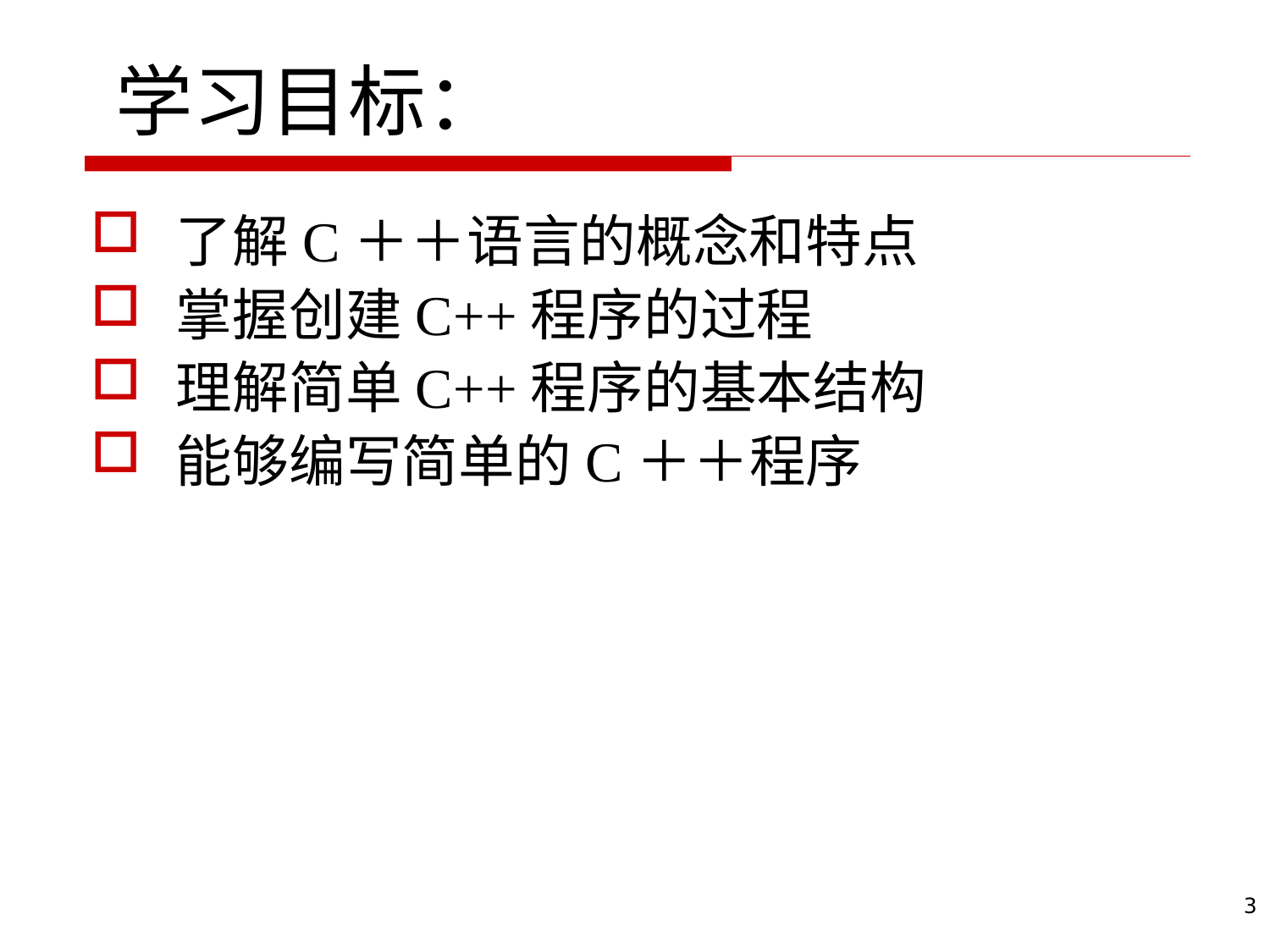

#
学习目标：

了解C＋＋语言的概念和特点
掌握创建C++程序的过程
理解简单C++程序的基本结构
能够编写简单的C＋＋程序
3